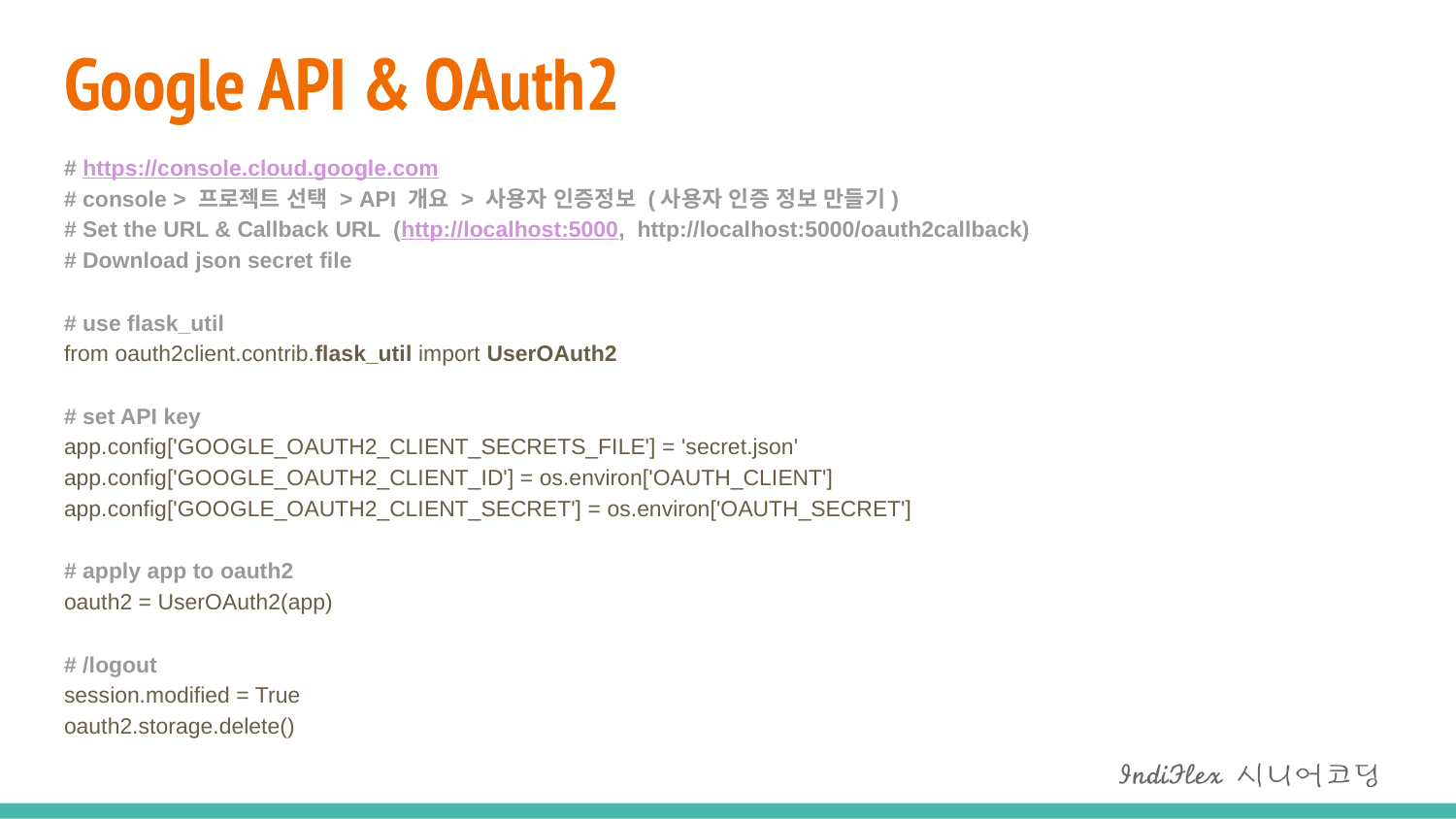

# Google API & OAuth2
# https://console.cloud.google.com # console > 프로젝트 선택 > API 개요 > 사용자 인증정보 (사용자 인증 정보 만들기) # Set the URL & Callback URL  (http://localhost:5000,  http://localhost:5000/oauth2callback) # Download json secret file
# use flask_util from oauth2client.contrib.flask_util import UserOAuth2
# set API key app.config['GOOGLE_OAUTH2_CLIENT_SECRETS_FILE'] = 'secret.json' app.config['GOOGLE_OAUTH2_CLIENT_ID'] = os.environ['OAUTH_CLIENT'] app.config['GOOGLE_OAUTH2_CLIENT_SECRET'] = os.environ['OAUTH_SECRET']
# apply app to oauth2 oauth2 = UserOAuth2(app)
# /logout session.modified = True oauth2.storage.delete()